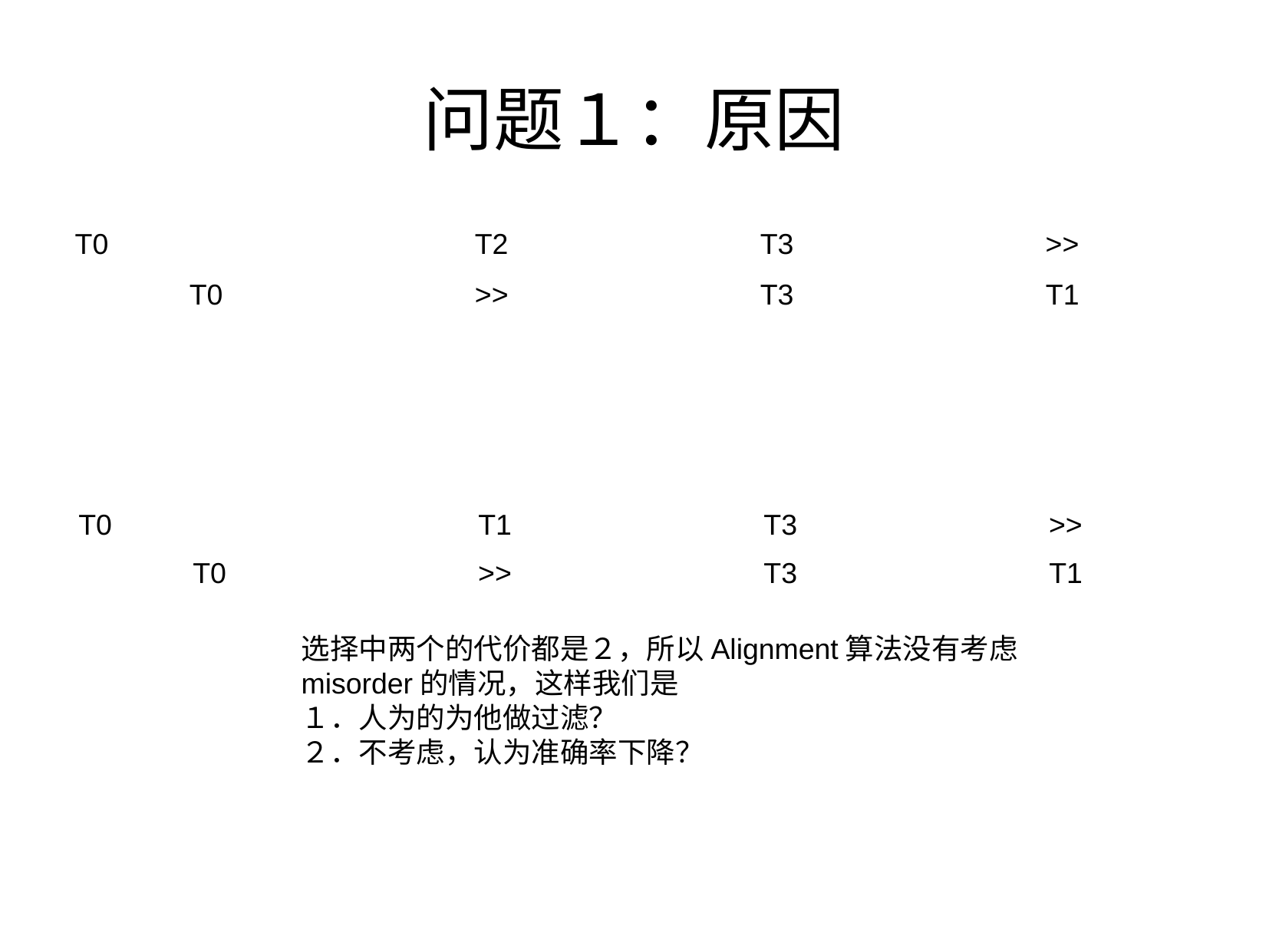

问题１：原因
| T0 | T2 | T3 | >> |
| --- | --- | --- | --- |
| T0 | >> | T3 | T1 |
| T0 | T1 | T3 | >> |
| --- | --- | --- | --- |
| T0 | >> | T3 | T1 |
选择中两个的代价都是２，所以Alignment算法没有考虑misorder的情况，这样我们是
１．人为的为他做过滤？
２．不考虑，认为准确率下降？